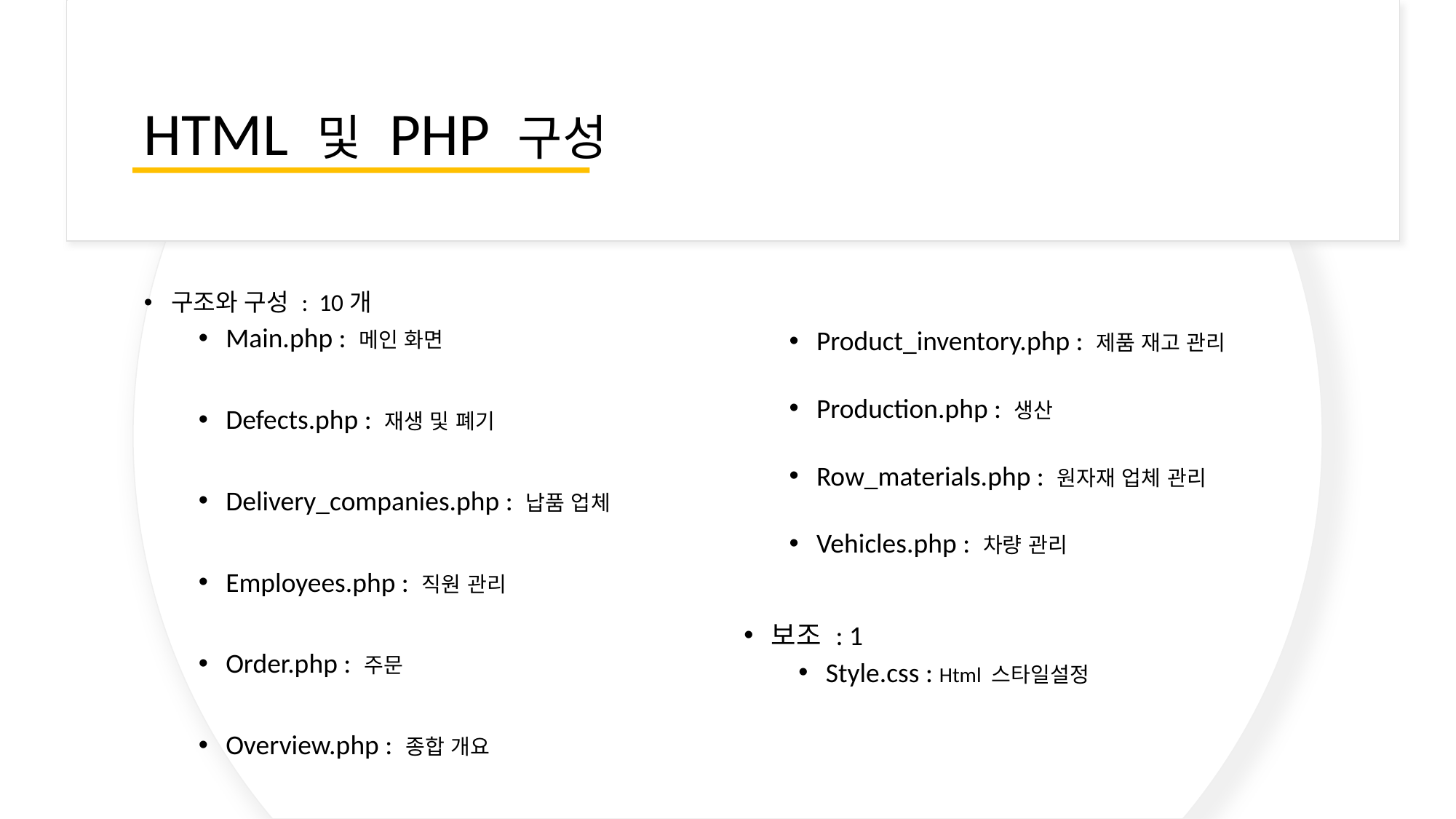

HTML 및 PHP 구성

구조와 구성 :  10개
Main.php : 메인 화면

Defects.php : 재생 및 폐기

Delivery_companies.php : 납품 업체

Employees.php : 직원 관리

Order.php : 주문

Overview.php : 종합 개요

Product_inventory.php : 제품 재고 관리

Production.php : 생산

Row_materials.php : 원자재 업체 관리

Vehicles.php : 차량 관리
보조 : 1
Style.css : Html 스타일설정